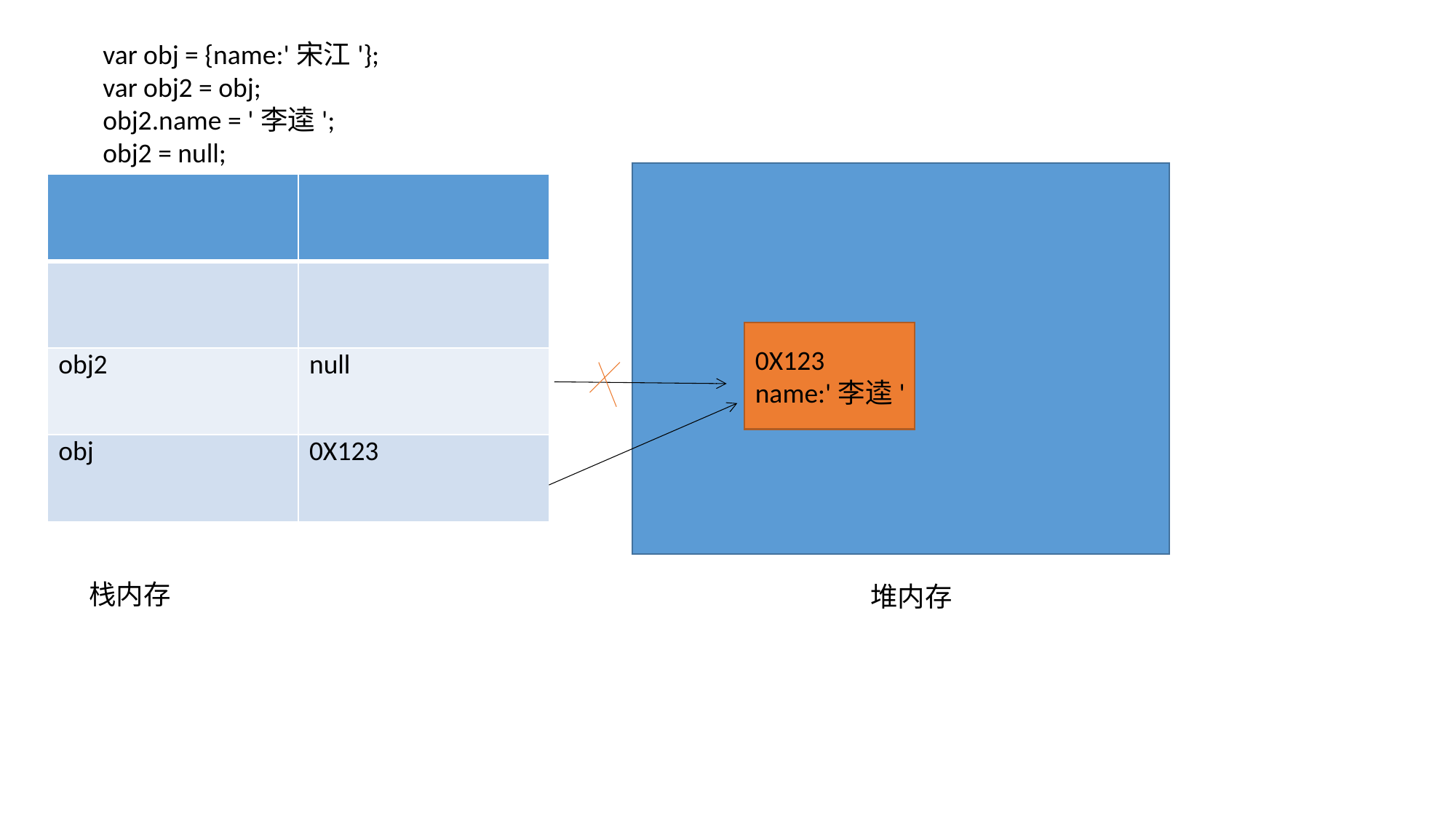

var obj = {name:'宋江'};
var obj2 = obj;
obj2.name = '李逵';
obj2 = null;

|  |  |
| --- | --- |
|  |  |
| obj2 | null |
| obj | 0X123 |

0X123
name:'李逵'
栈内存
堆内存